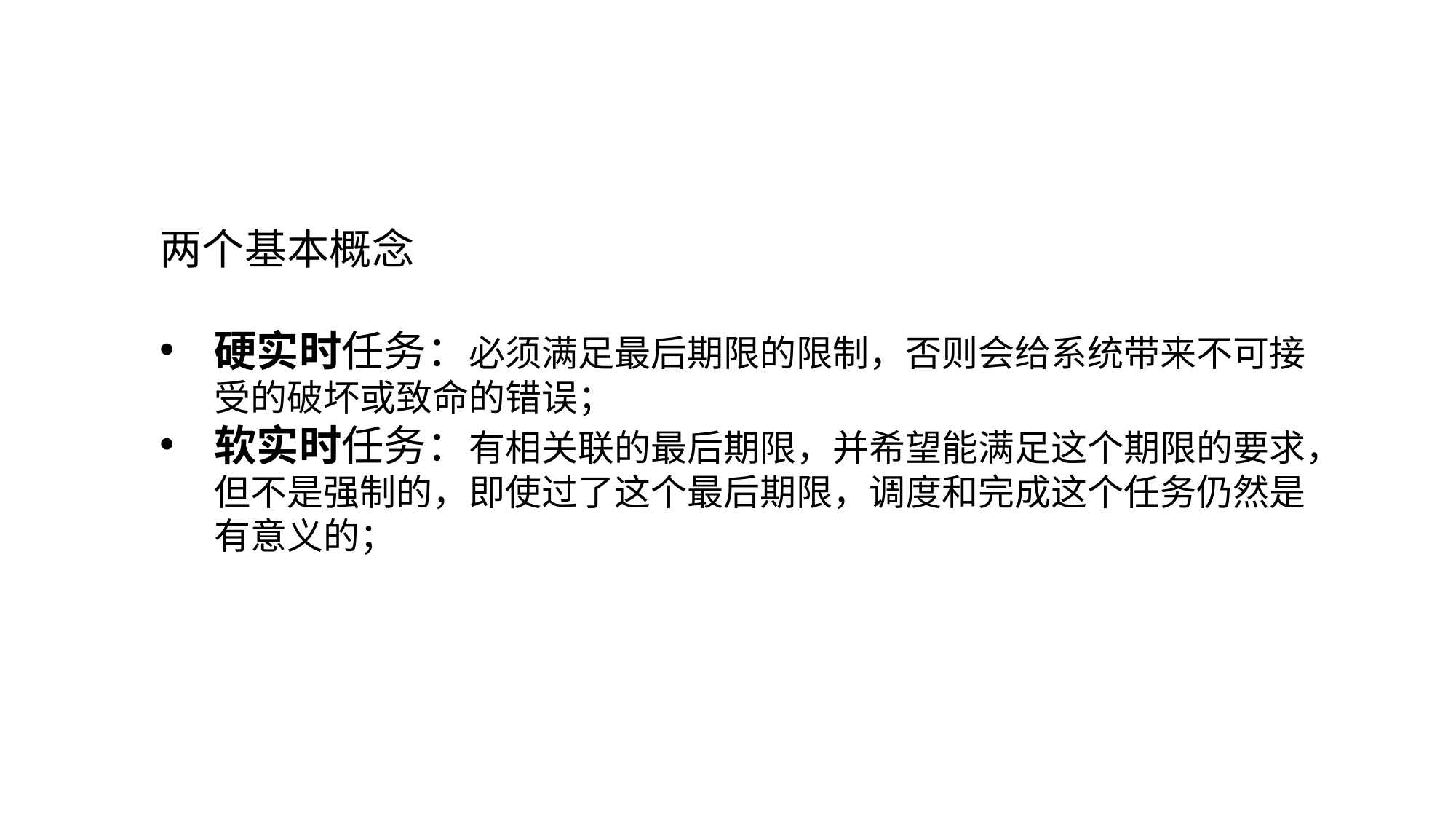

两个基本概念

硬实时任务：必须满足最后期限的限制，否则会给系统带来不可接受的破坏或致命的错误；
软实时任务：有相关联的最后期限，并希望能满足这个期限的要求，但不是强制的，即使过了这个最后期限，调度和完成这个任务仍然是有意义的；